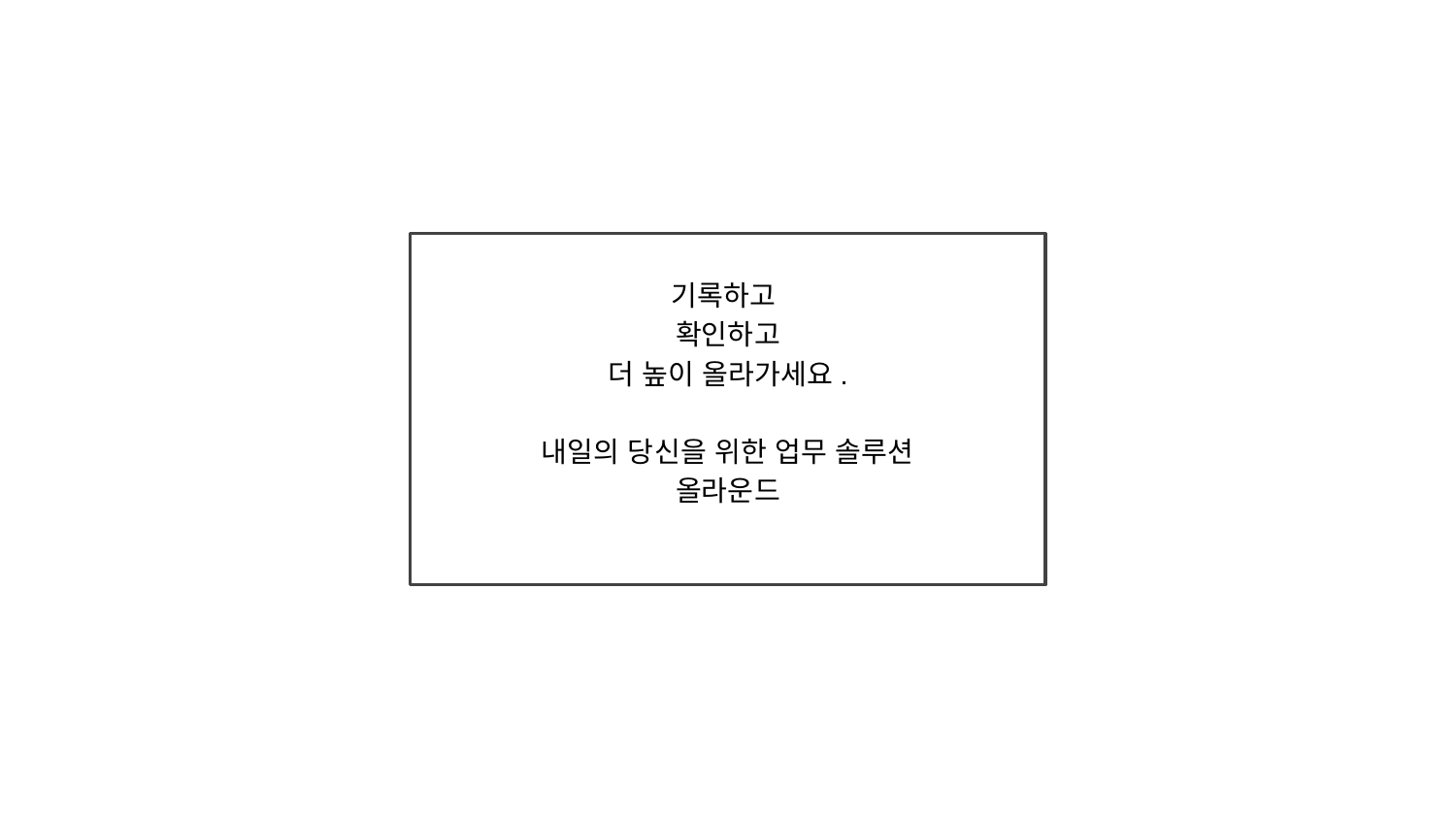

기록하고
확인하고
더 높이 올라가세요.

내일의 당신을 위한 업무 솔루션
올라운드